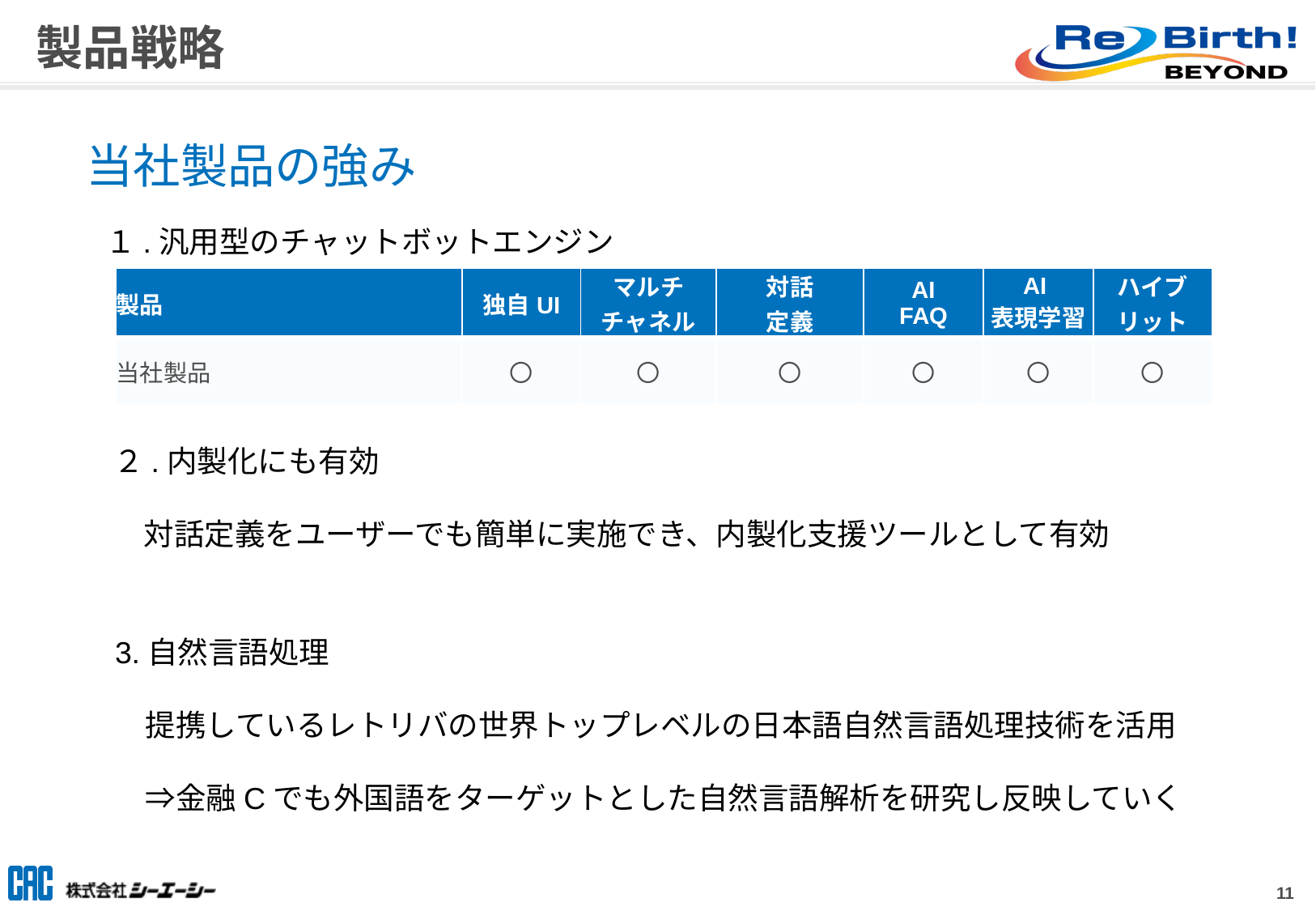

# 製品戦略
当社製品の強み
１.汎用型のチャットボットエンジン
| 製品 | 独自UI | マルチ チャネル | 対話 定義 | AI FAQ | AI 表現学習 | ハイブ リット |
| --- | --- | --- | --- | --- | --- | --- |
| 当社製品 | 〇 | 〇 | 〇 | 〇 | 〇 | 〇 |
２.内製化にも有効

　対話定義をユーザーでも簡単に実施でき、内製化支援ツールとして有効
3.自然言語処理

　提携しているレトリバの世界トップレベルの日本語自然言語処理技術を活用

　⇒金融Cでも外国語をターゲットとした自然言語解析を研究し反映していく
11